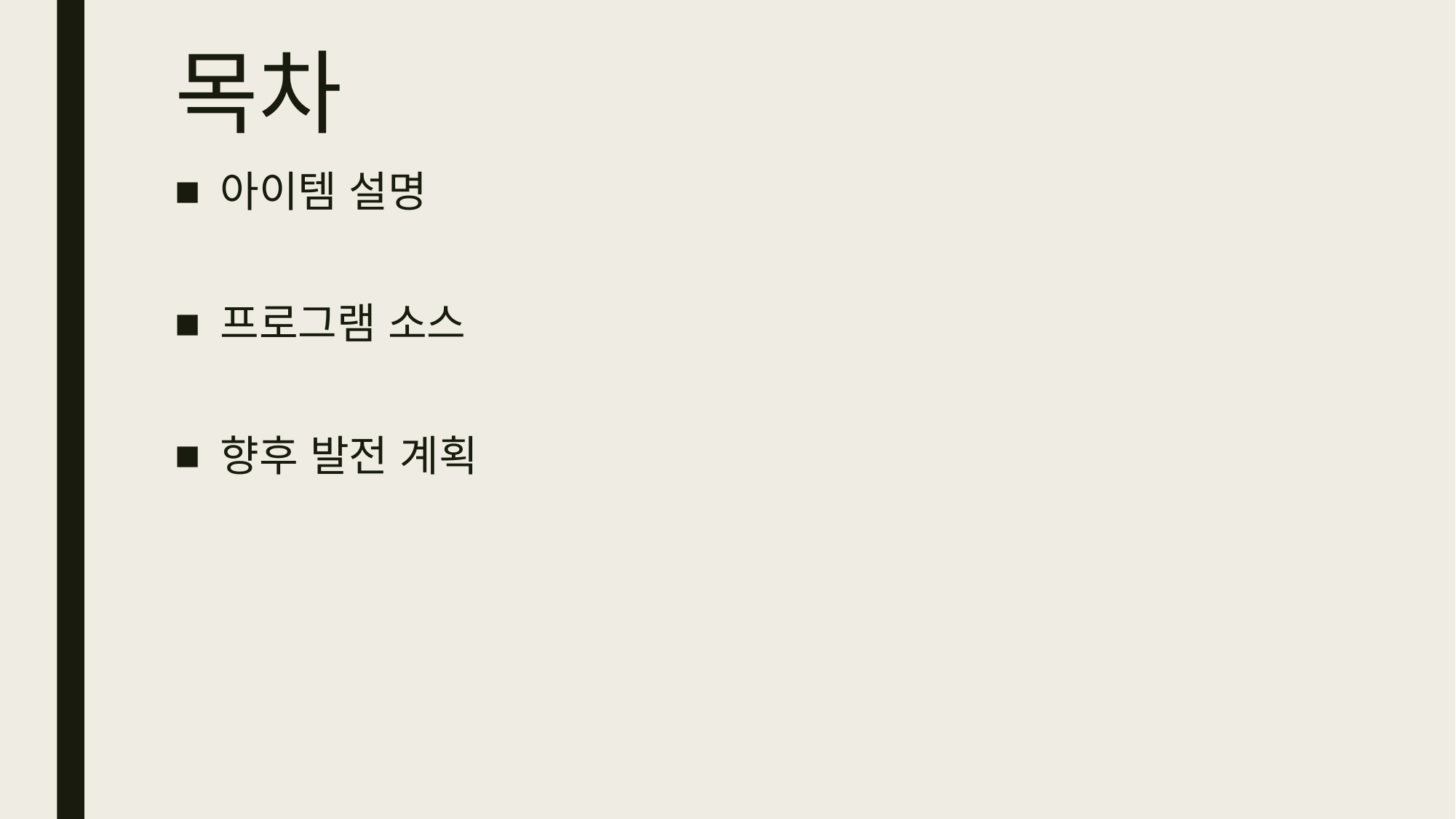

# 목차
아이템 설명

프로그램 소스

향후 발전 계획